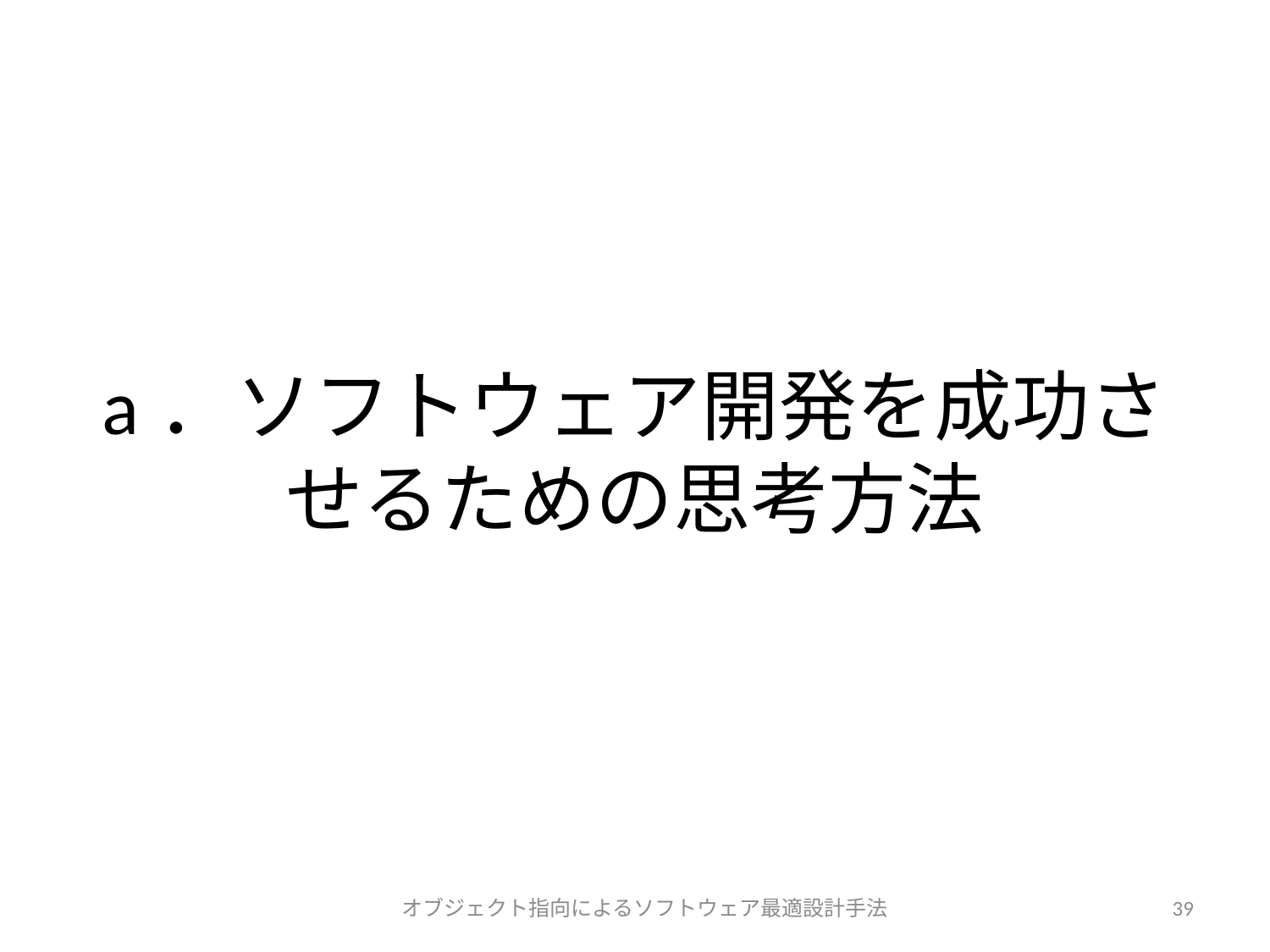

# a．ソフトウェア開発を成功させるための思考方法
オブジェクト指向によるソフトウェア最適設計手法
39